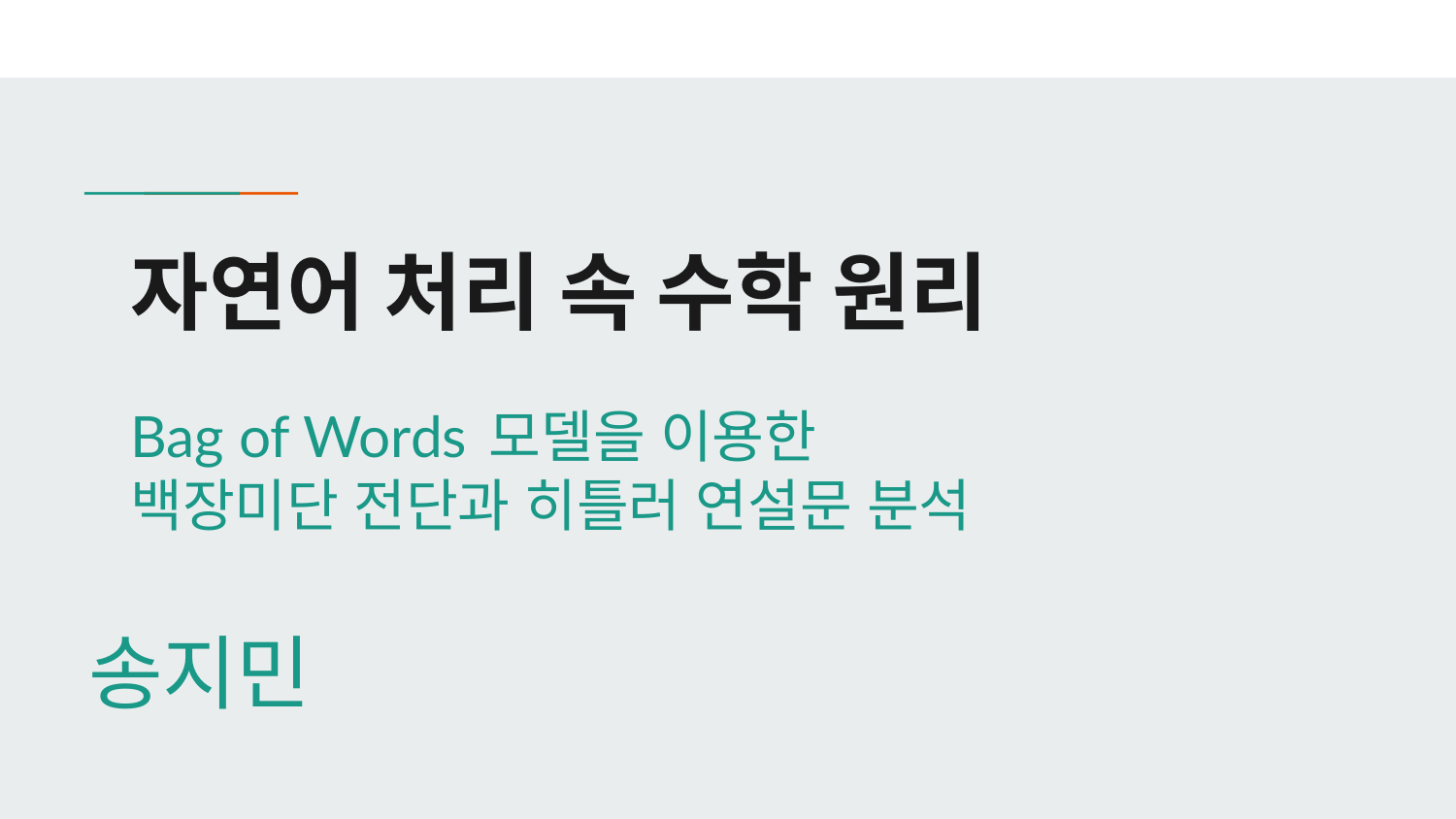

# 자연어 처리 속 수학 원리
Bag of Words 모델을 이용한
백장미단 전단과 히틀러 연설문 분석
송지민